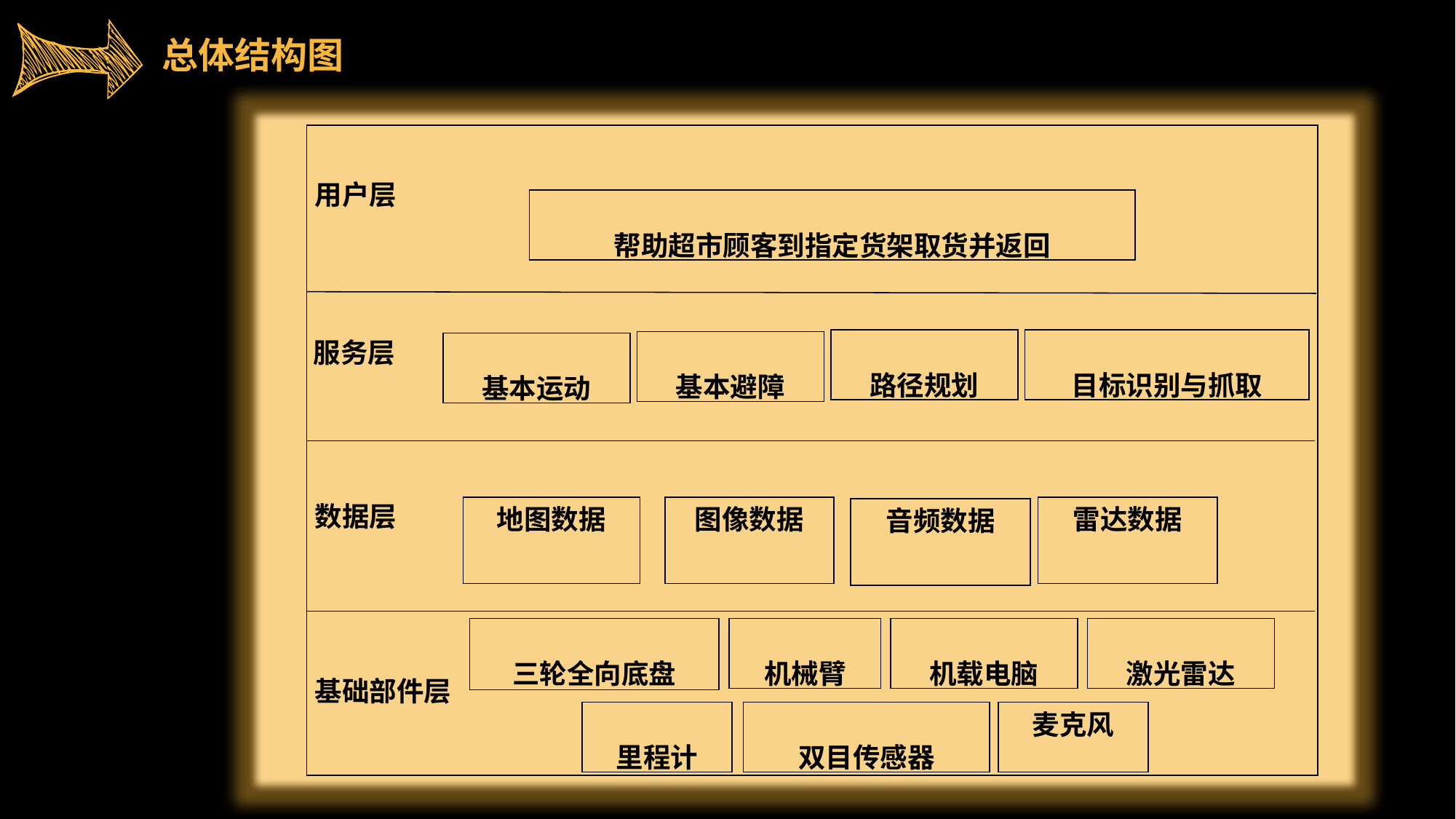

总体结构图

用户层

帮助超市顾客到指定货架取货并返回

服务层

路径规划

目标识别与抓取

基本避障

基本运动
数据层

地图数据

图像数据

雷达数据

音频数据

三轮全向底盘

机械臂

机载电脑

激光雷达
基础部件层

里程计

双目传感器
麦克风